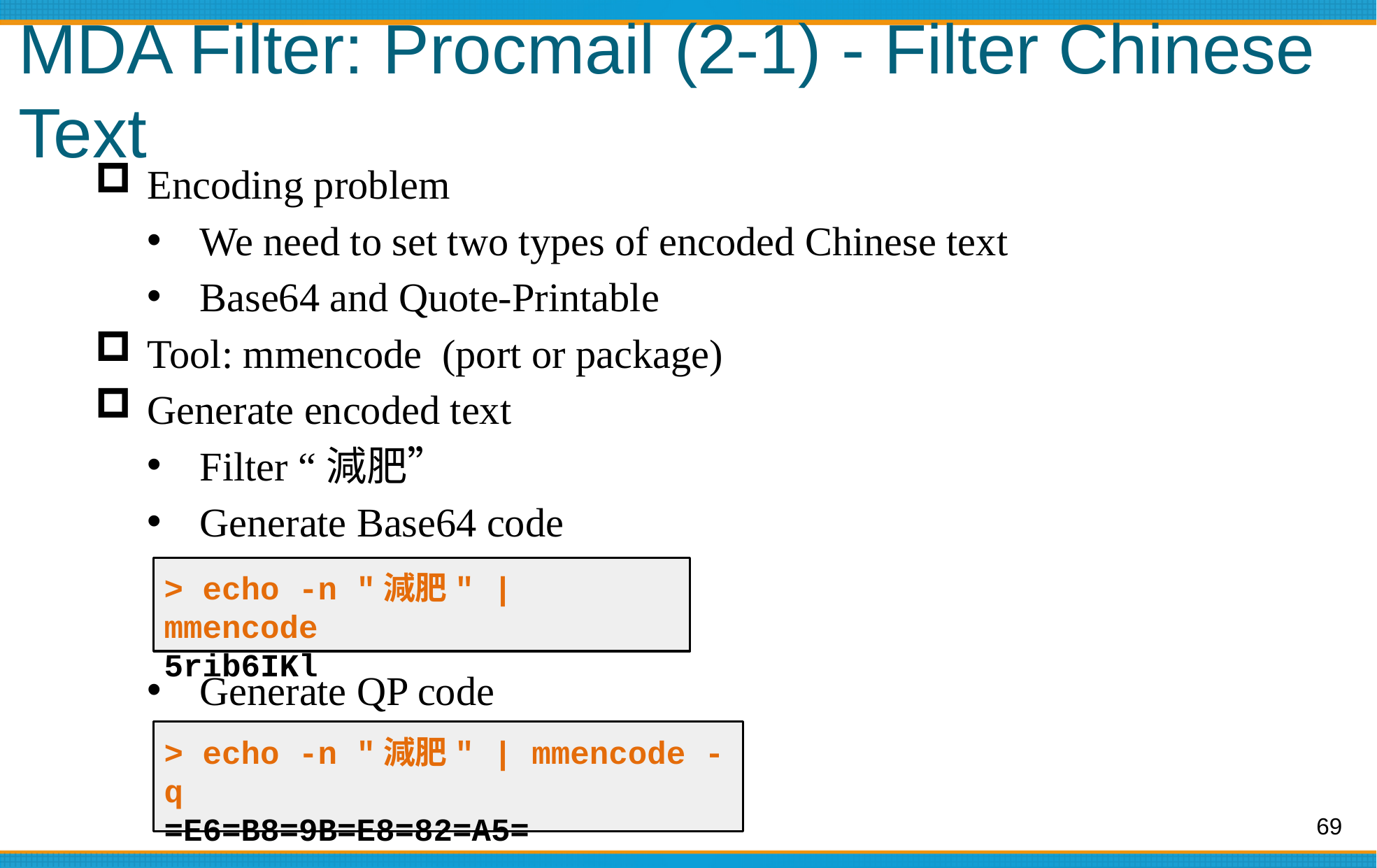

# MDA Filter: Procmail (2-1) - Filter Chinese Text
Encoding problem
We need to set two types of encoded Chinese text
Base64 and Quote-Printable
Tool: mmencode  (port or package)
Generate encoded text
Filter “減肥”
Generate Base64 code

Generate QP code

> echo -n "減肥" | mmencode
5rib6IKl
> echo -n "減肥" | mmencode -q
=E6=B8=9B=E8=82=A5=
69